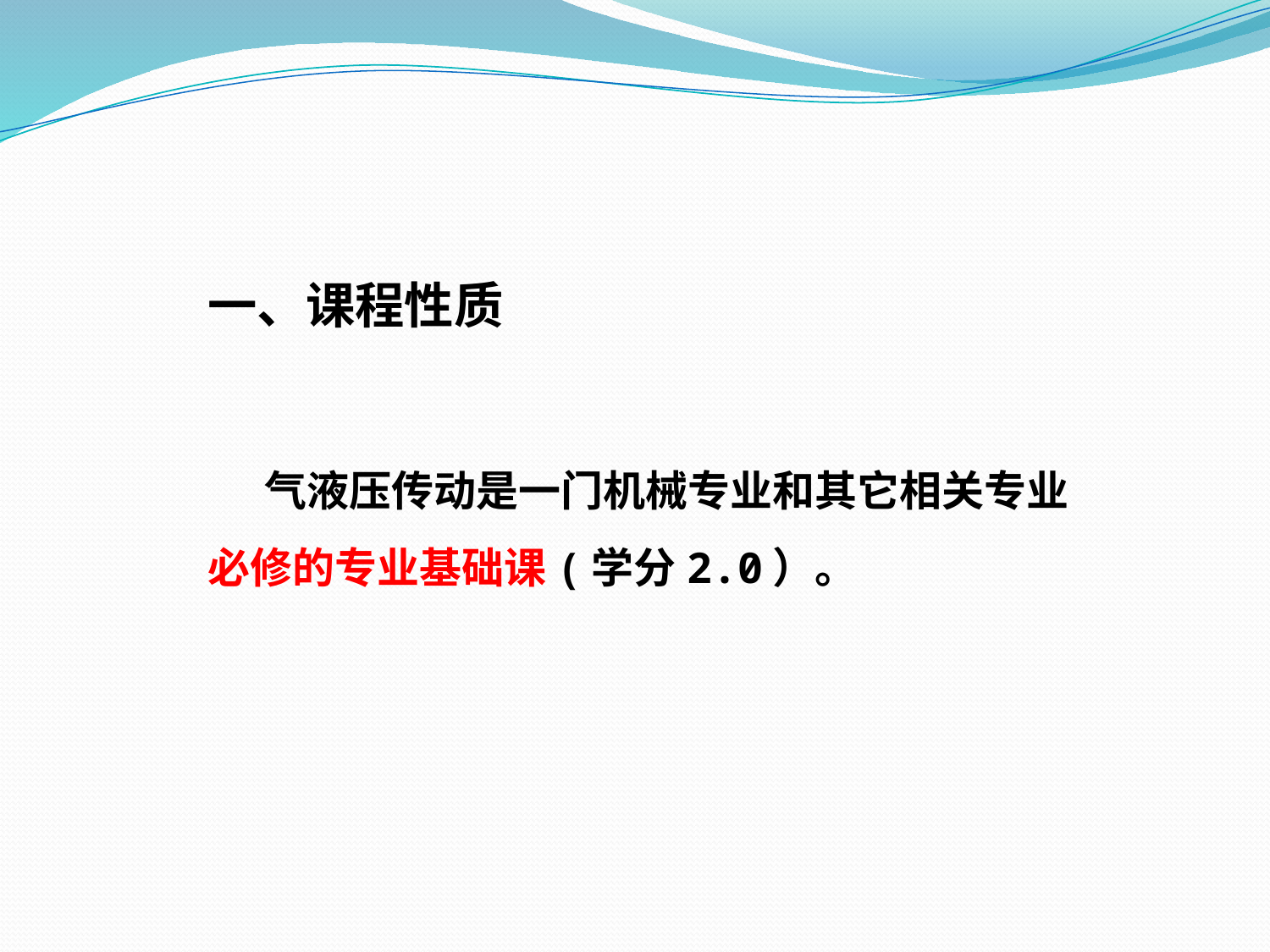

一、课程性质

    气液压传动是一门机械专业和其它相关专业必修的专业基础课(学分2.0）。